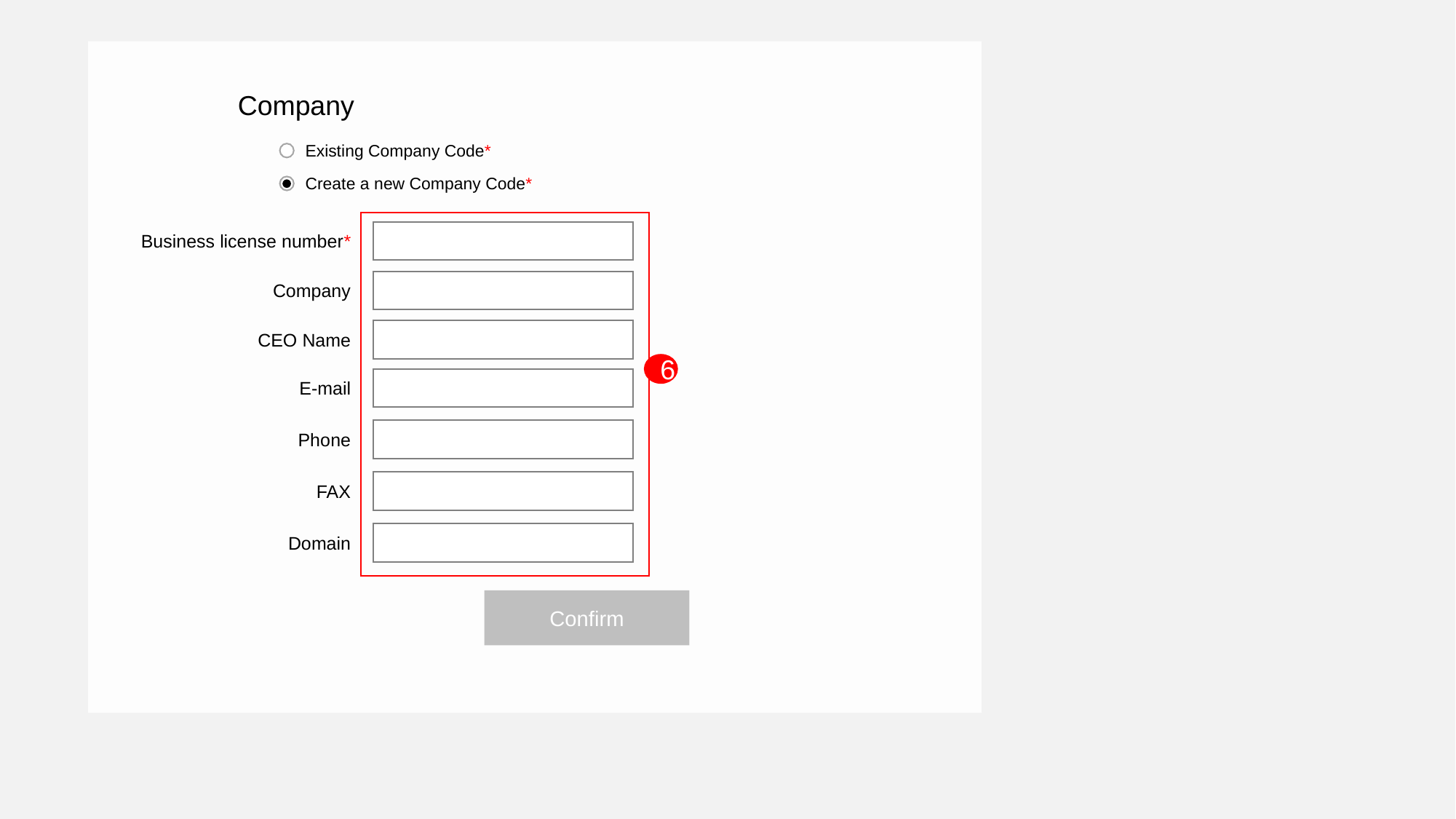

사용 가능

Company
Existing Company Code*

Create a new Company Code*

Business license number*

Company

CEO Name

6

E-mail

Phone

FAX

Domain

Confirm